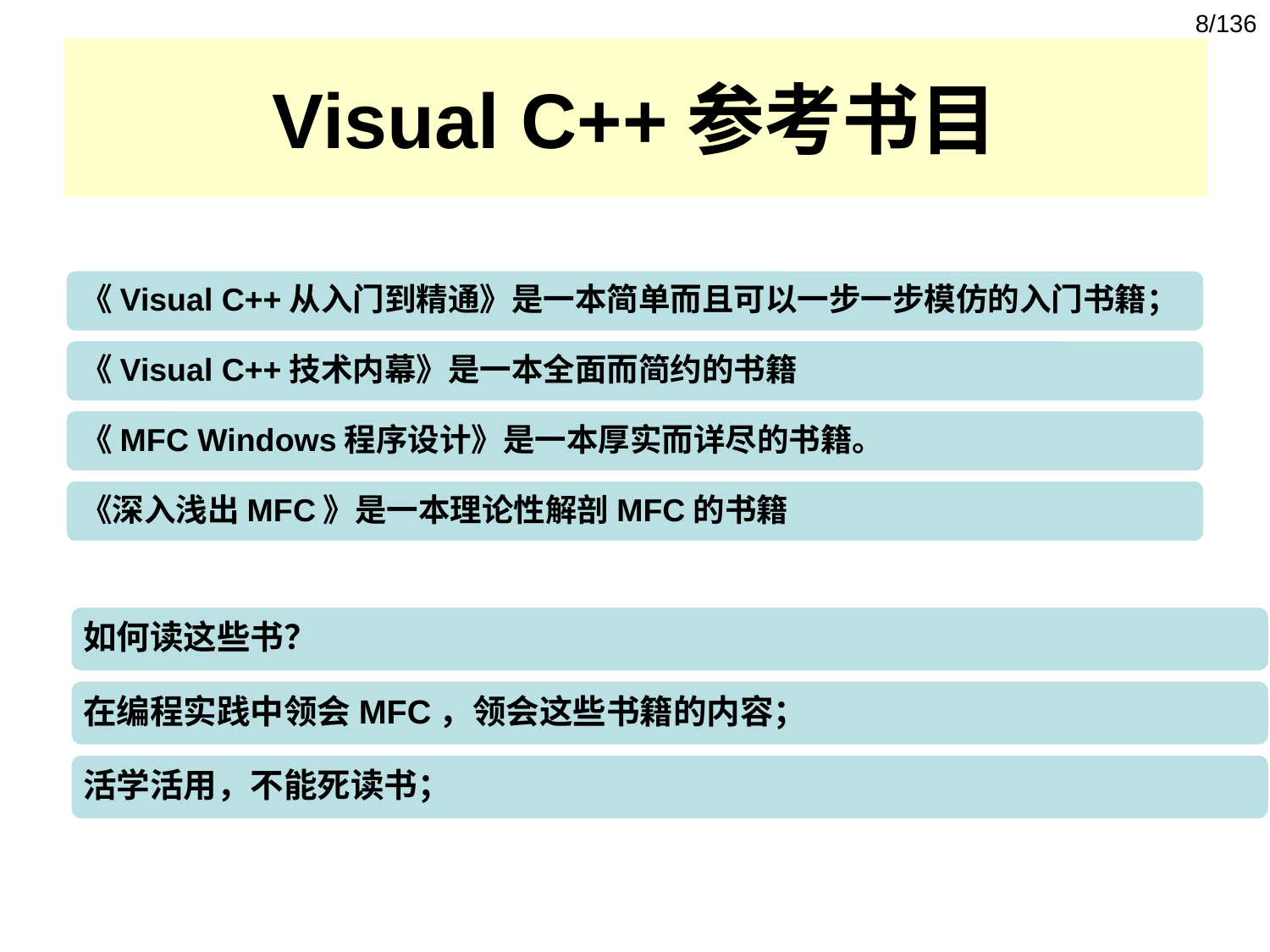

8/136
# Visual C++参考书目
《Visual C++从入门到精通》是一本简单而且可以一步一步模仿的入门书籍；
《Visual C++技术内幕》是一本全面而简约的书籍
《MFC Windows程序设计》是一本厚实而详尽的书籍。
《深入浅出MFC》是一本理论性解剖MFC的书籍

如何读这些书？

在编程实践中领会MFC，领会这些书籍的内容；

活学活用，不能死读书；